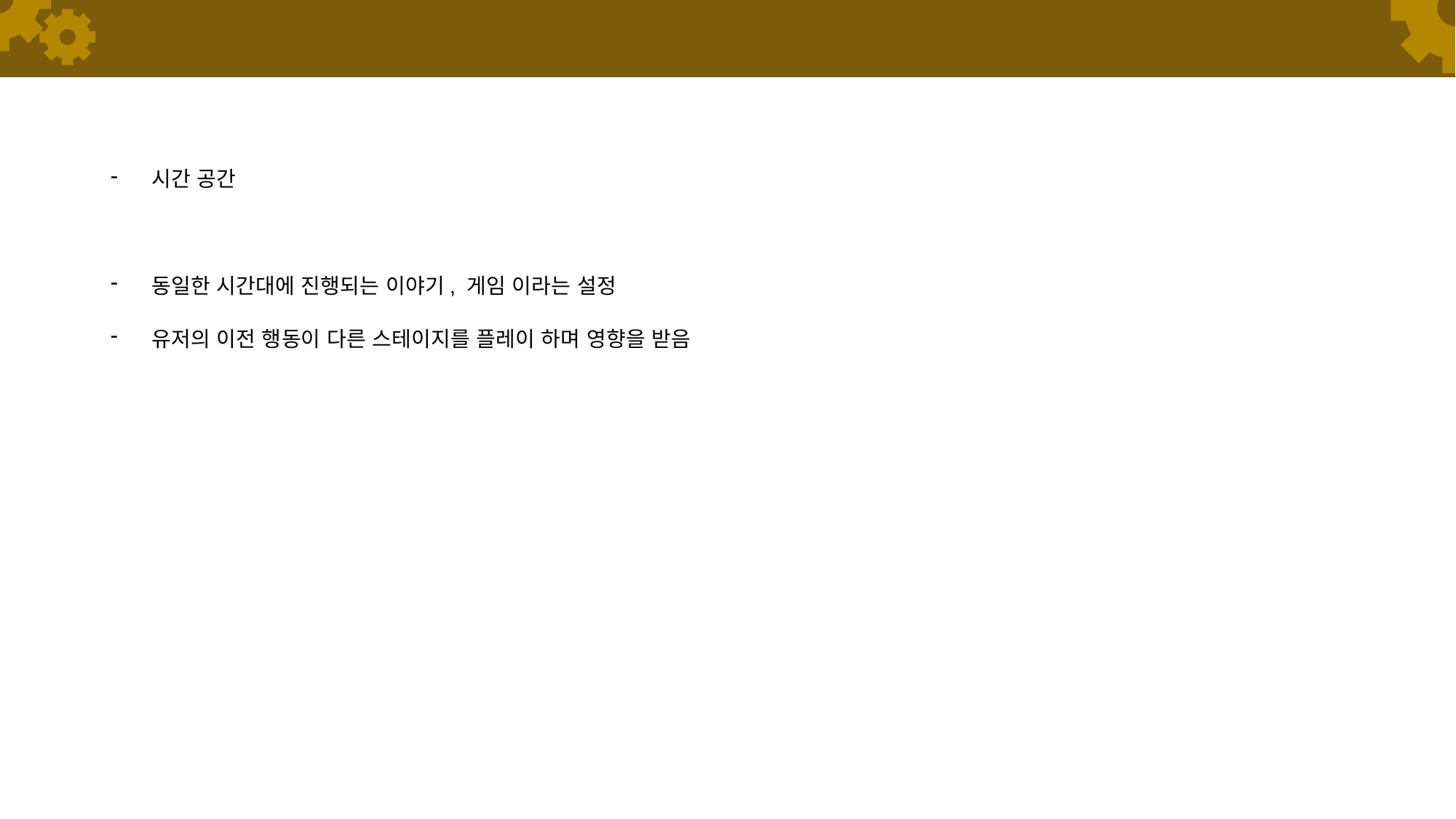

시간 공간

동일한 시간대에 진행되는 이야기, 게임 이라는 설정
유저의 이전 행동이 다른 스테이지를 플레이 하며 영향을 받음